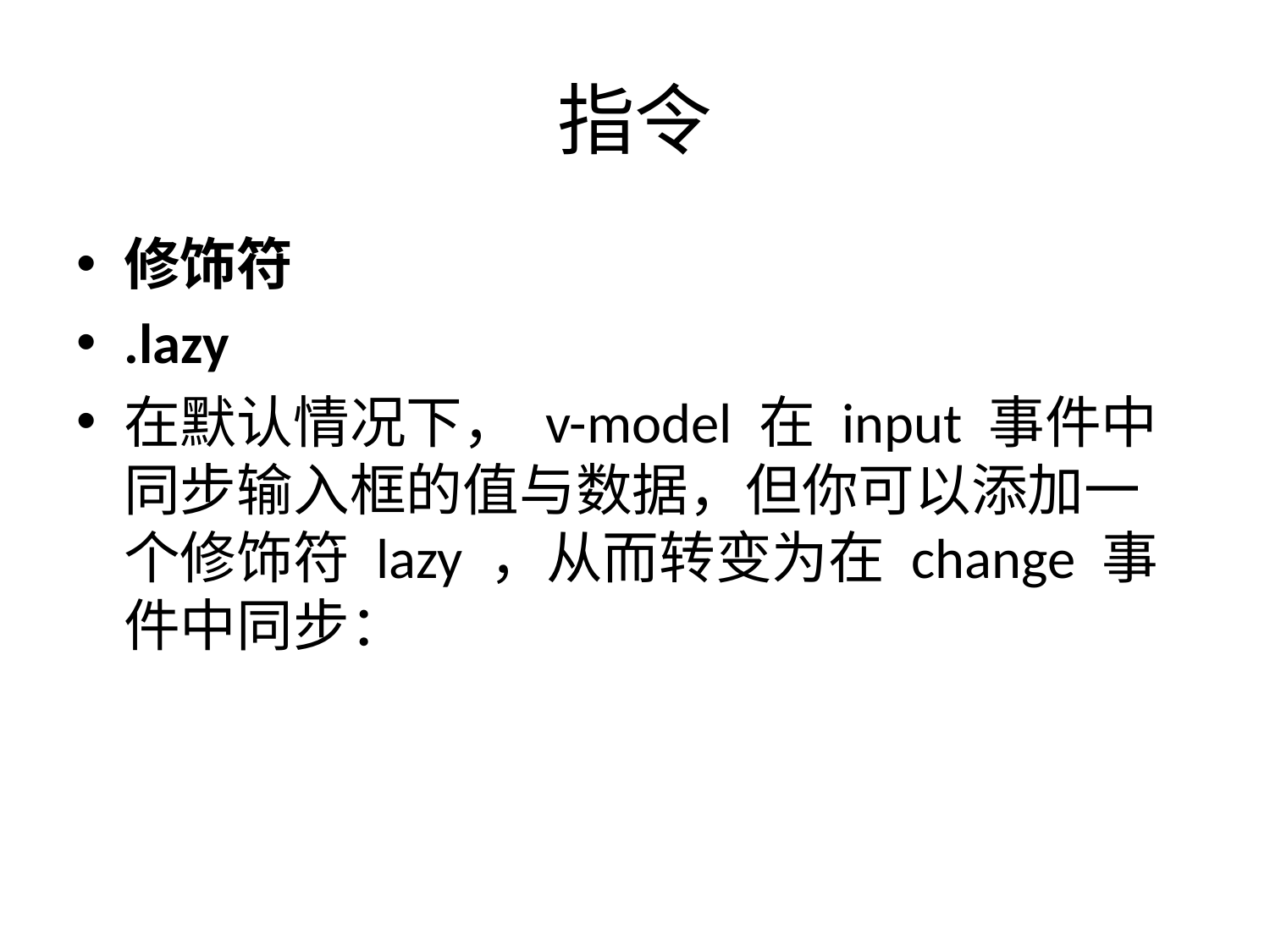

# 指令
修饰符
.lazy
在默认情况下， v-model 在 input 事件中同步输入框的值与数据，但你可以添加一个修饰符 lazy ，从而转变为在 change 事件中同步：